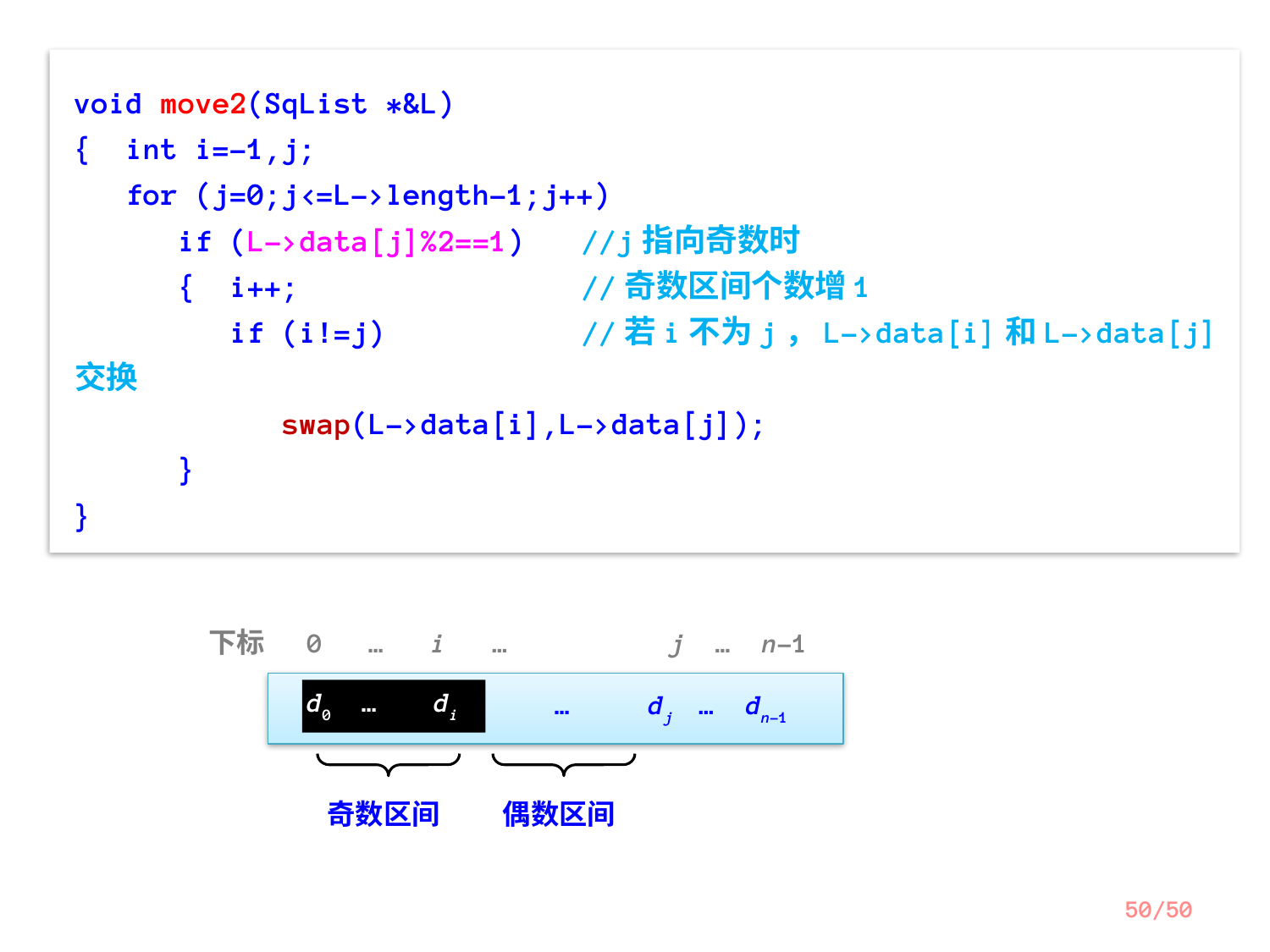

void move2(SqList *&L)
{  int i=-1,j;
   for (j=0;j<=L->length-1;j++)
      if (L->data[j]%2==1)	//j指向奇数时
      {  i++;			//奇数区间个数增1
         if (i!=j)		//若i不为j，L->data[i]和L->data[j]交换
            swap(L->data[i],L->data[j]);
      }
}
下标
0   …   i   … 	       j  …  n-1
                  …     dj   …  dn-1

d0  …	di

奇数区间
偶数区间
50/50